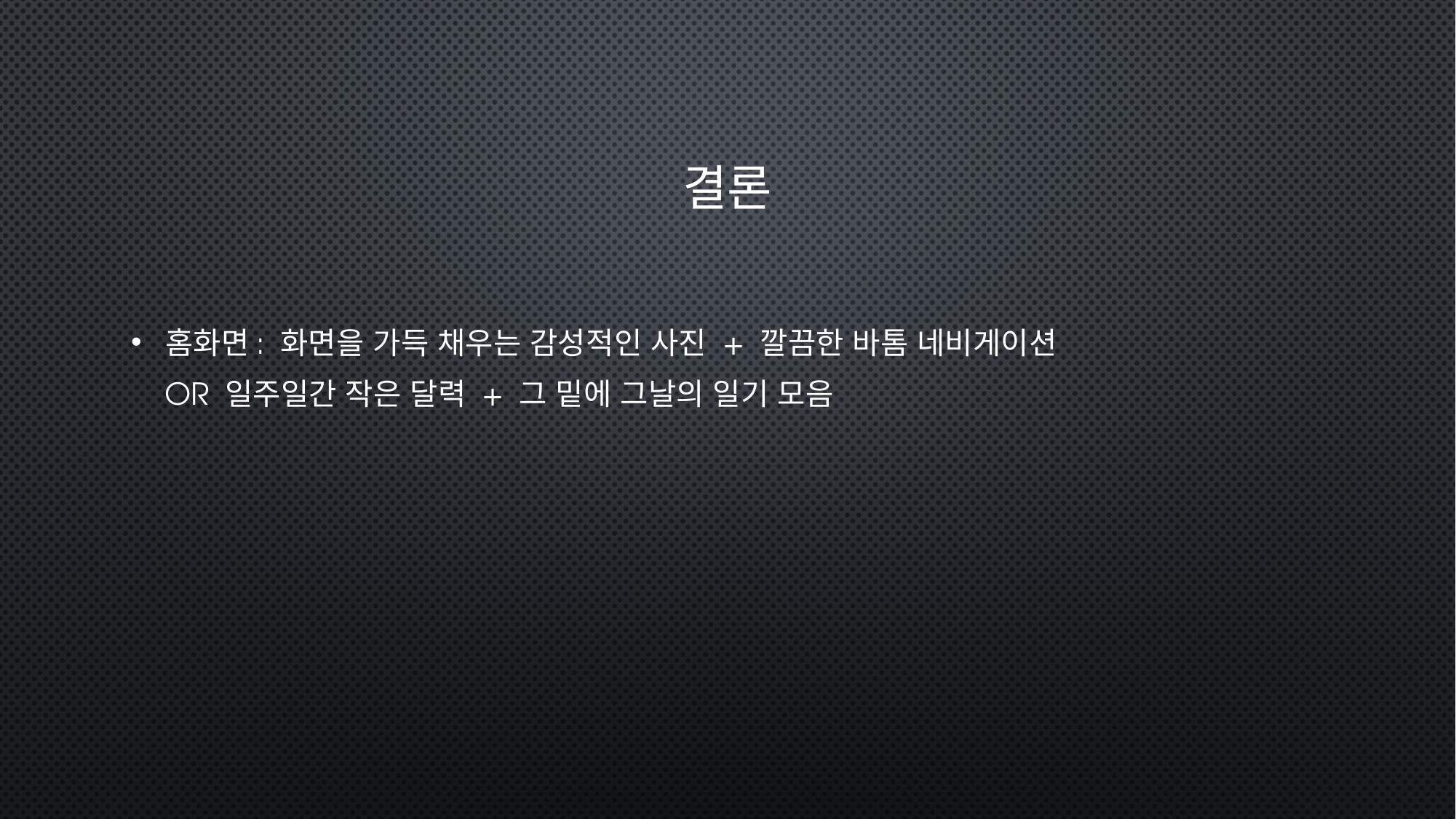

# 결론
홈화면: 화면을 가득 채우는 감성적인 사진 + 깔끔한 바톰 네비게이션
    OR 일주일간 작은 달력 + 그 밑에 그날의 일기 모음